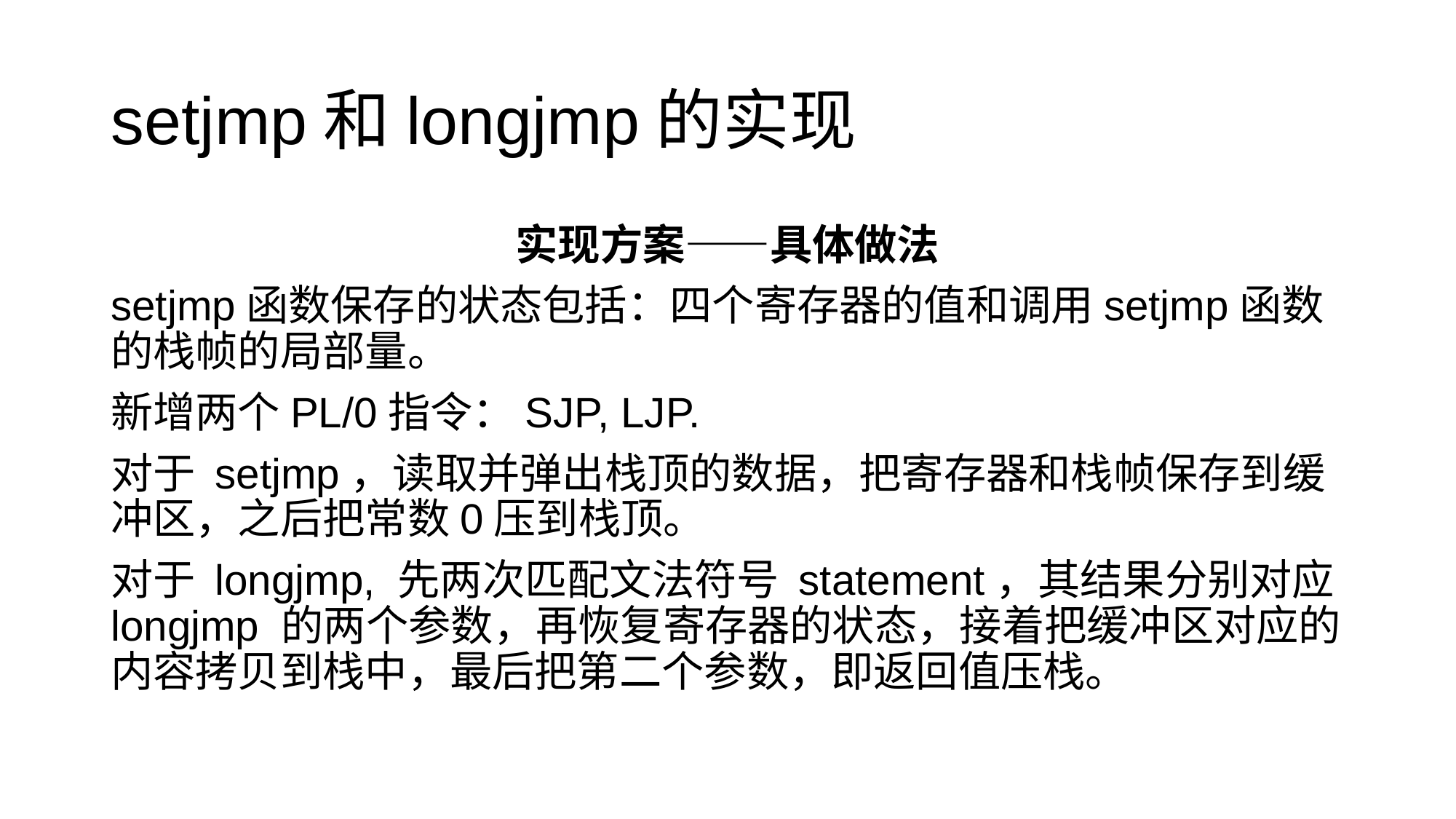

# setjmp和longjmp的实现
实现方案——具体做法
setjmp函数保存的状态包括：四个寄存器的值和调用setjmp函数的栈帧的局部量。
新增两个PL/0指令：SJP, LJP.
对于 setjmp，读取并弹出栈顶的数据，把寄存器和栈帧保存到缓冲区，之后把常数0压到栈顶。
对于 longjmp, 先两次匹配文法符号 statement，其结果分别对应 longjmp 的两个参数，再恢复寄存器的状态，接着把缓冲区对应的内容拷贝到栈中，最后把第二个参数，即返回值压栈。